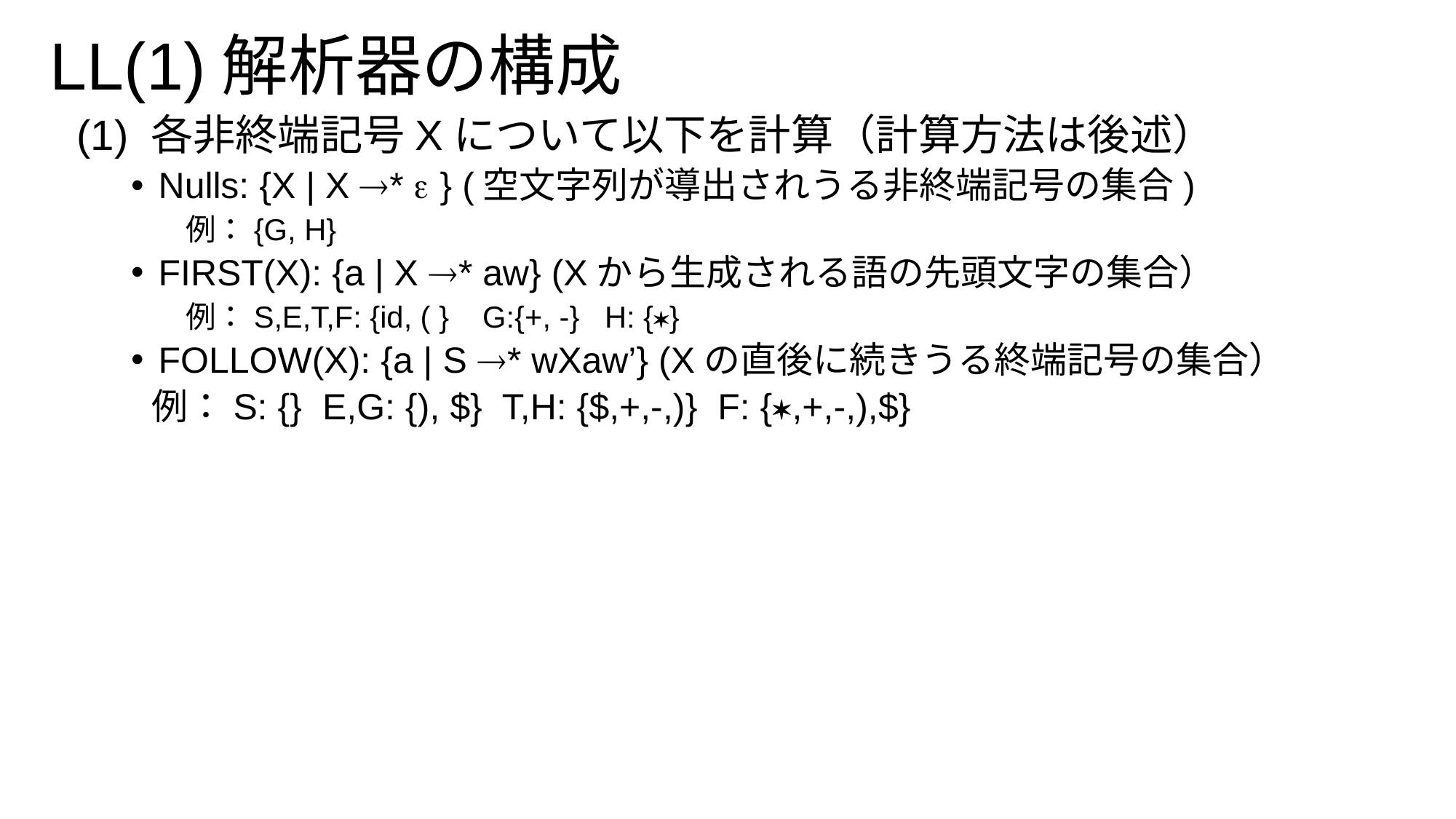

# LL(1)解析器の構成
(1) 各非終端記号Xについて以下を計算（計算方法は後述）
Nulls: {X | X →* ε } (空文字列が導出されうる非終端記号の集合)
例：{G, H}
FIRST(X): {a | X →* aw} (Xから生成される語の先頭文字の集合）
例：S,E,T,F: {id, ( }    G:{+, -}   H: {∗}
FOLLOW(X): {a | S →* wXaw’} (Xの直後に続きうる終端記号の集合）
  例：S: {}  E,G: {), $}  T,H: {$,+,-,)}  F: {∗,+,-,),$}